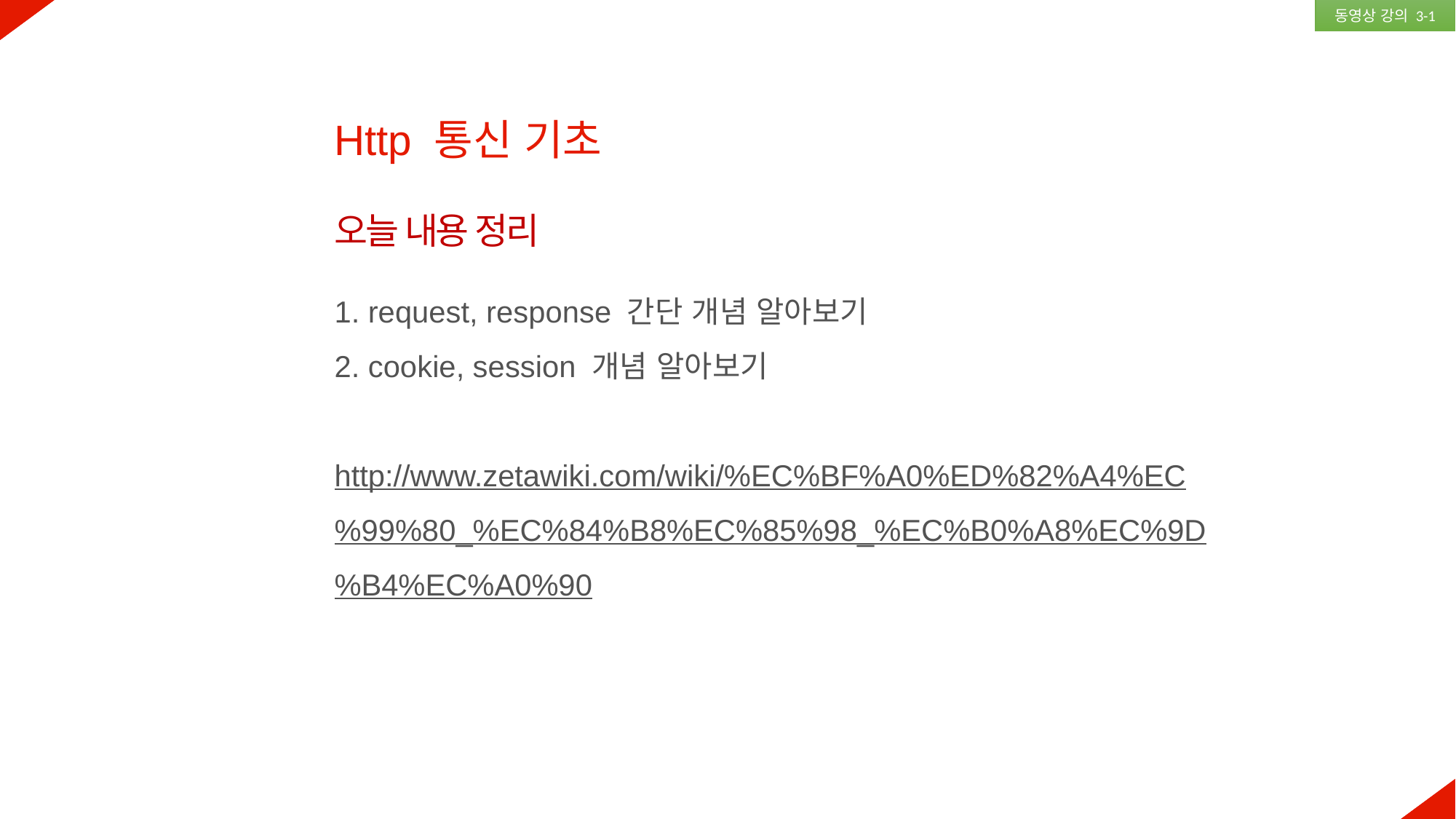

동영상 강의 3-1
Http 통신 기초

오늘 내용 정리
1. request, response 간단 개념 알아보기
2. cookie, session 개념 알아보기

http://www.zetawiki.com/wiki/%EC%BF%A0%ED%82%A4%EC%99%80_%EC%84%B8%EC%85%98_%EC%B0%A8%EC%9D%B4%EC%A0%90